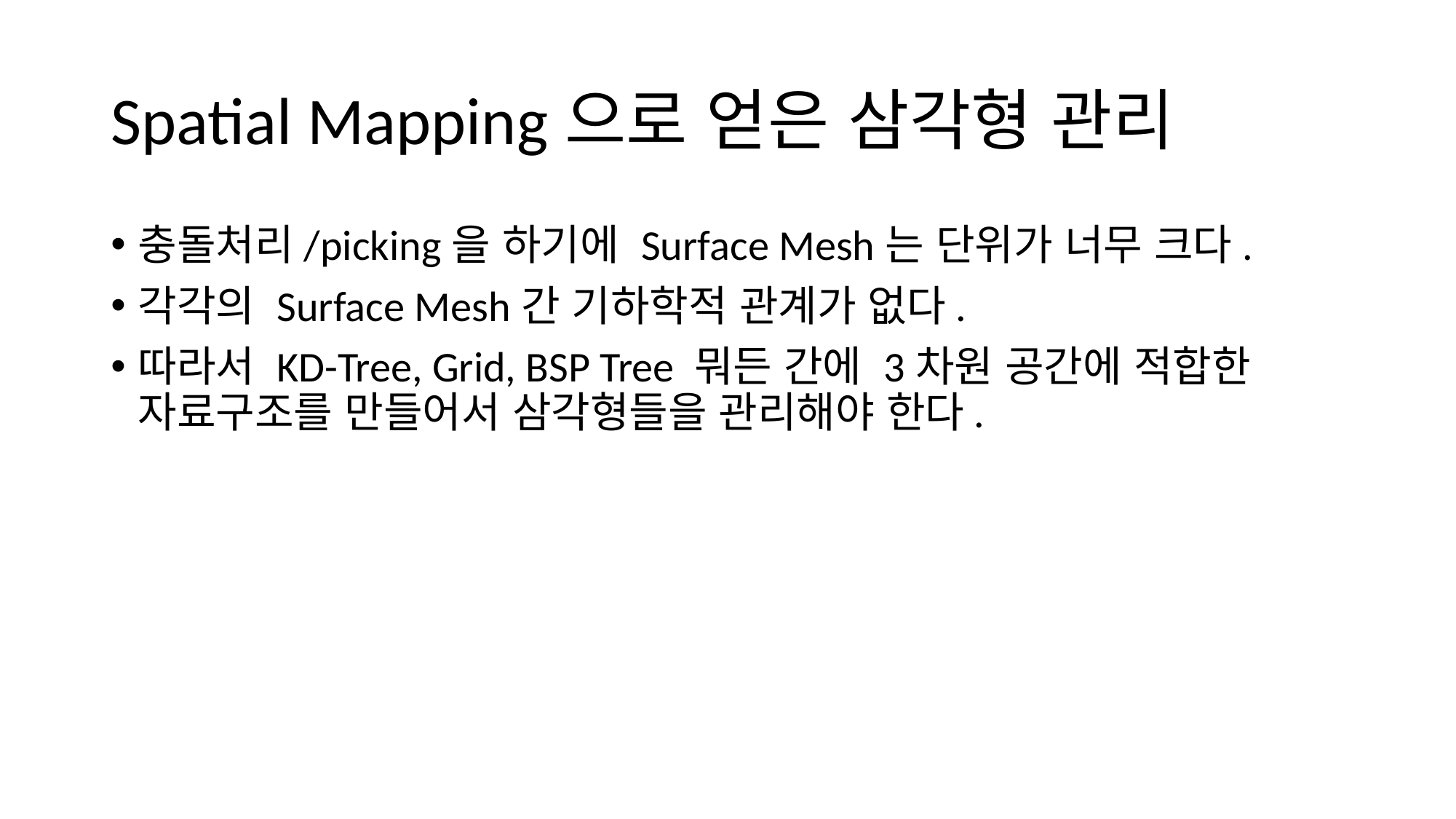

# Spatial Mapping으로 얻은 삼각형 관리
충돌처리/picking을 하기에 Surface Mesh는 단위가 너무 크다.
각각의 Surface Mesh간 기하학적 관계가 없다.
따라서 KD-Tree, Grid, BSP Tree 뭐든 간에 3차원 공간에 적합한 자료구조를 만들어서 삼각형들을 관리해야 한다.